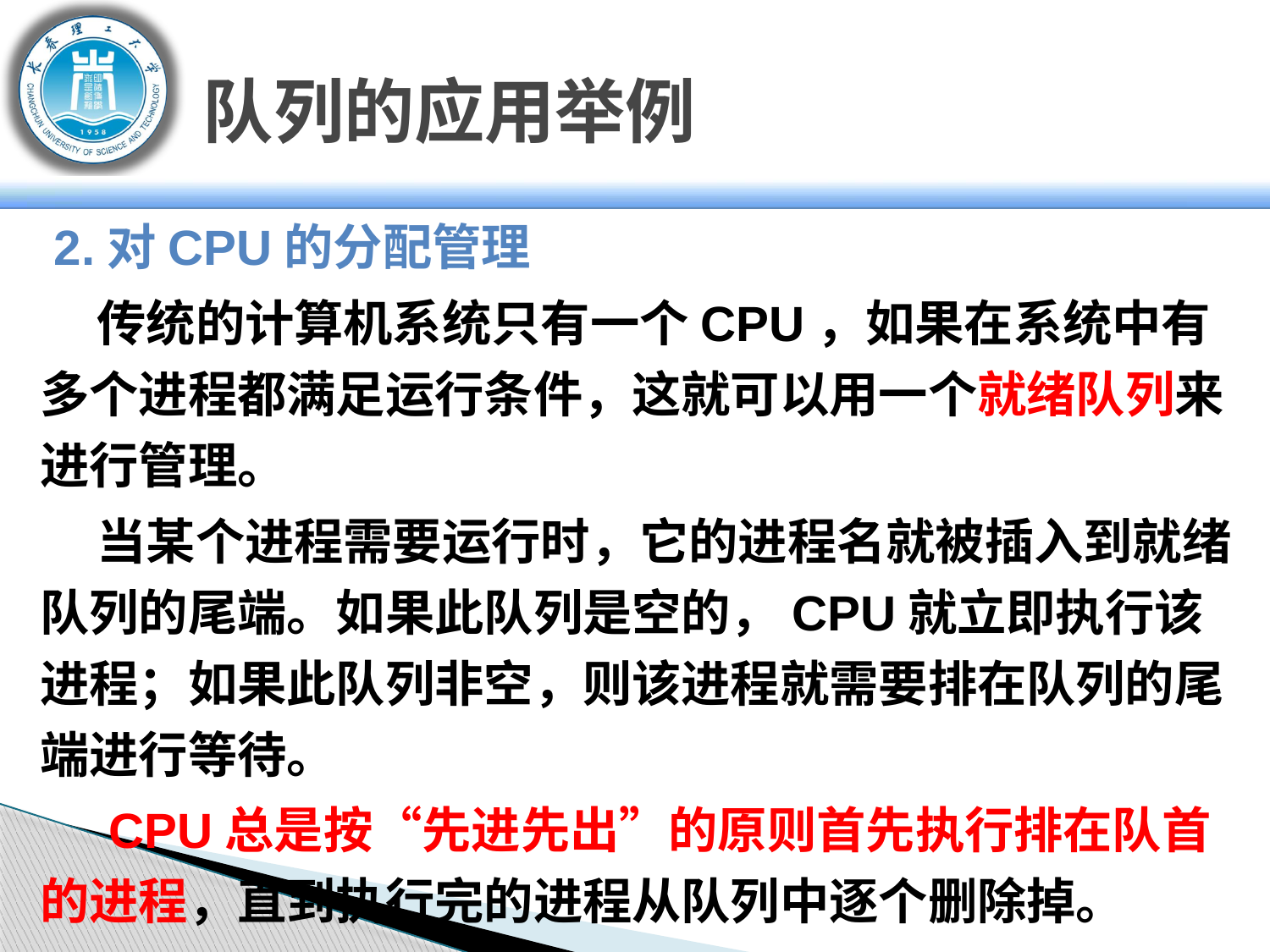

队列的应用举例

 2.对CPU的分配管理
    传统的计算机系统只有一个CPU，如果在系统中有多个进程都满足运行条件，这就可以用一个就绪队列来进行管理。
    当某个进程需要运行时，它的进程名就被插入到就绪队列的尾端。如果此队列是空的，CPU就立即执行该进程；如果此队列非空，则该进程就需要排在队列的尾端进行等待。
     CPU总是按“先进先出”的原则首先执行排在队首的进程，直到执行完的进程从队列中逐个删除掉。